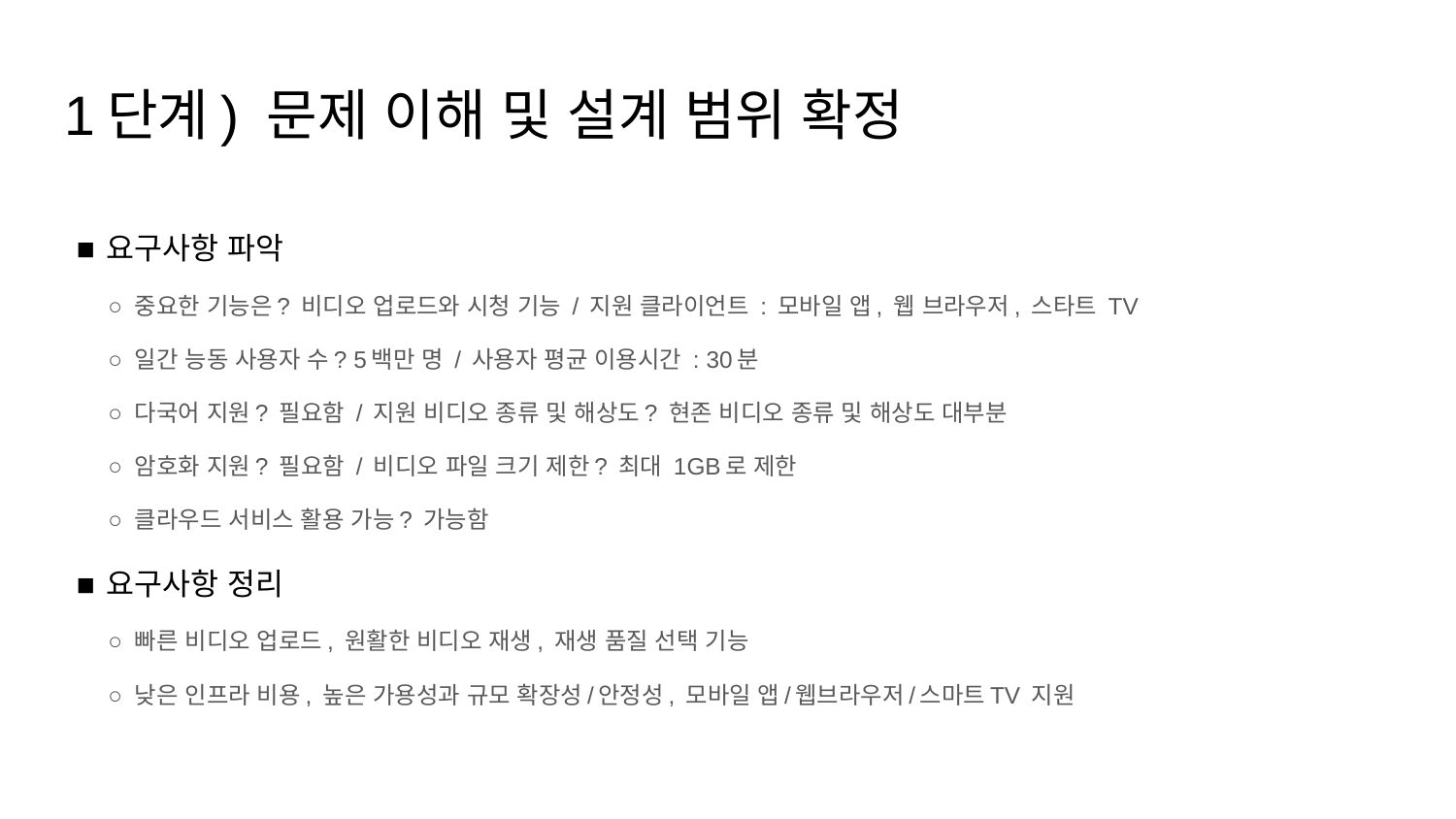

# 1단계) 문제 이해 및 설계 범위 확정
요구사항 파악
중요한 기능은? 비디오 업로드와 시청 기능 / 지원 클라이언트 : 모바일 앱, 웹 브라우저, 스타트 TV
일간 능동 사용자 수? 5백만 명 / 사용자 평균 이용시간 : 30분
다국어 지원? 필요함 / 지원 비디오 종류 및 해상도? 현존 비디오 종류 및 해상도 대부분
암호화 지원? 필요함 / 비디오 파일 크기 제한? 최대 1GB로 제한
클라우드 서비스 활용 가능? 가능함
요구사항 정리
빠른 비디오 업로드, 원활한 비디오 재생, 재생 품질 선택 기능
낮은 인프라 비용, 높은 가용성과 규모 확장성/안정성, 모바일 앱/웹브라우저/스마트TV 지원